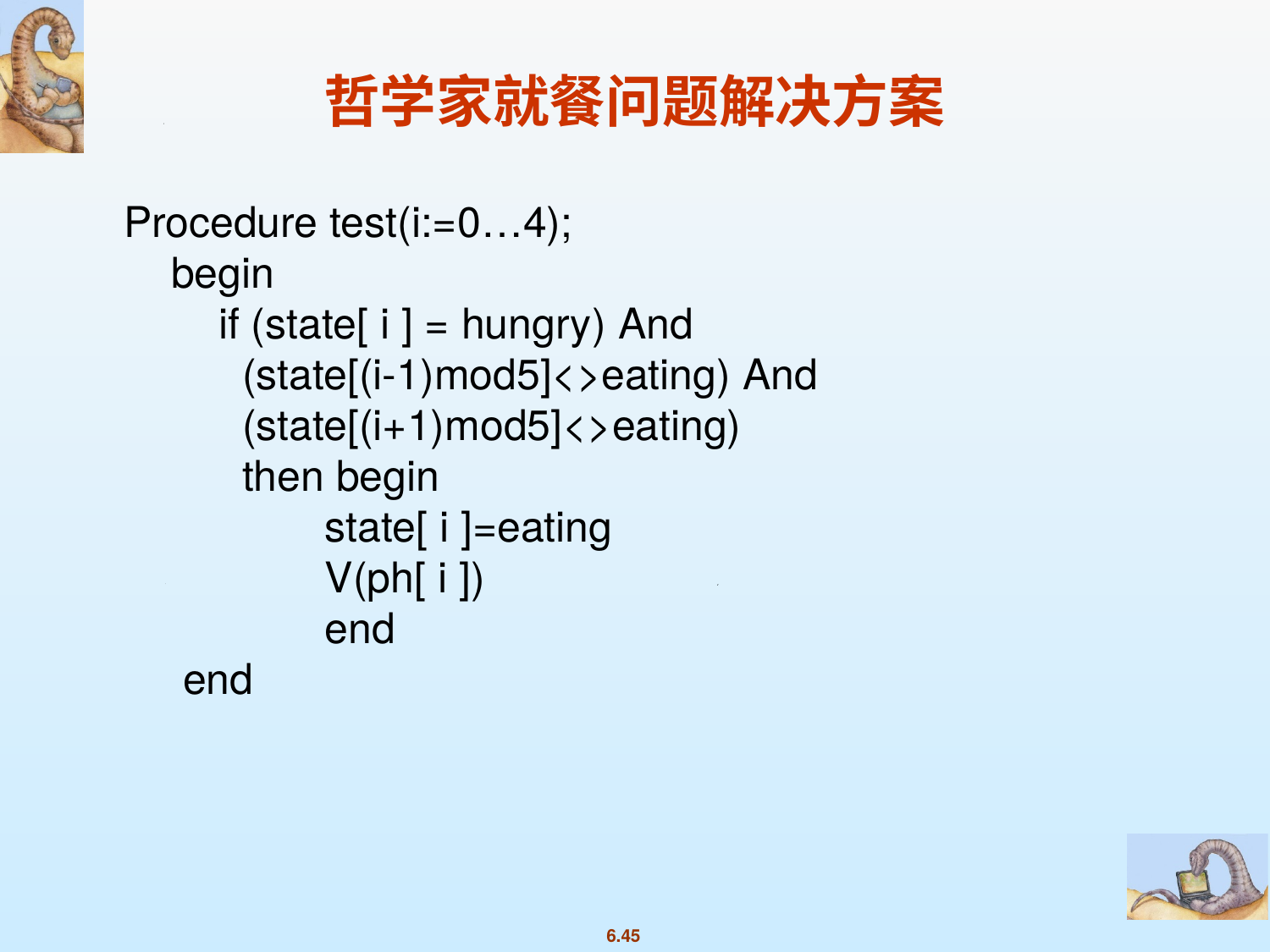

哲学家就餐问题解决方案
Procedure test(i:=0…4);
    begin
        if (state[ i ] = hungry) And
          (state[(i-1)mod5]<>eating) And
          (state[(i+1)mod5]<>eating)
          then begin
                 state[ i ]=eating
                 V(ph[ i ])
                 end
     end